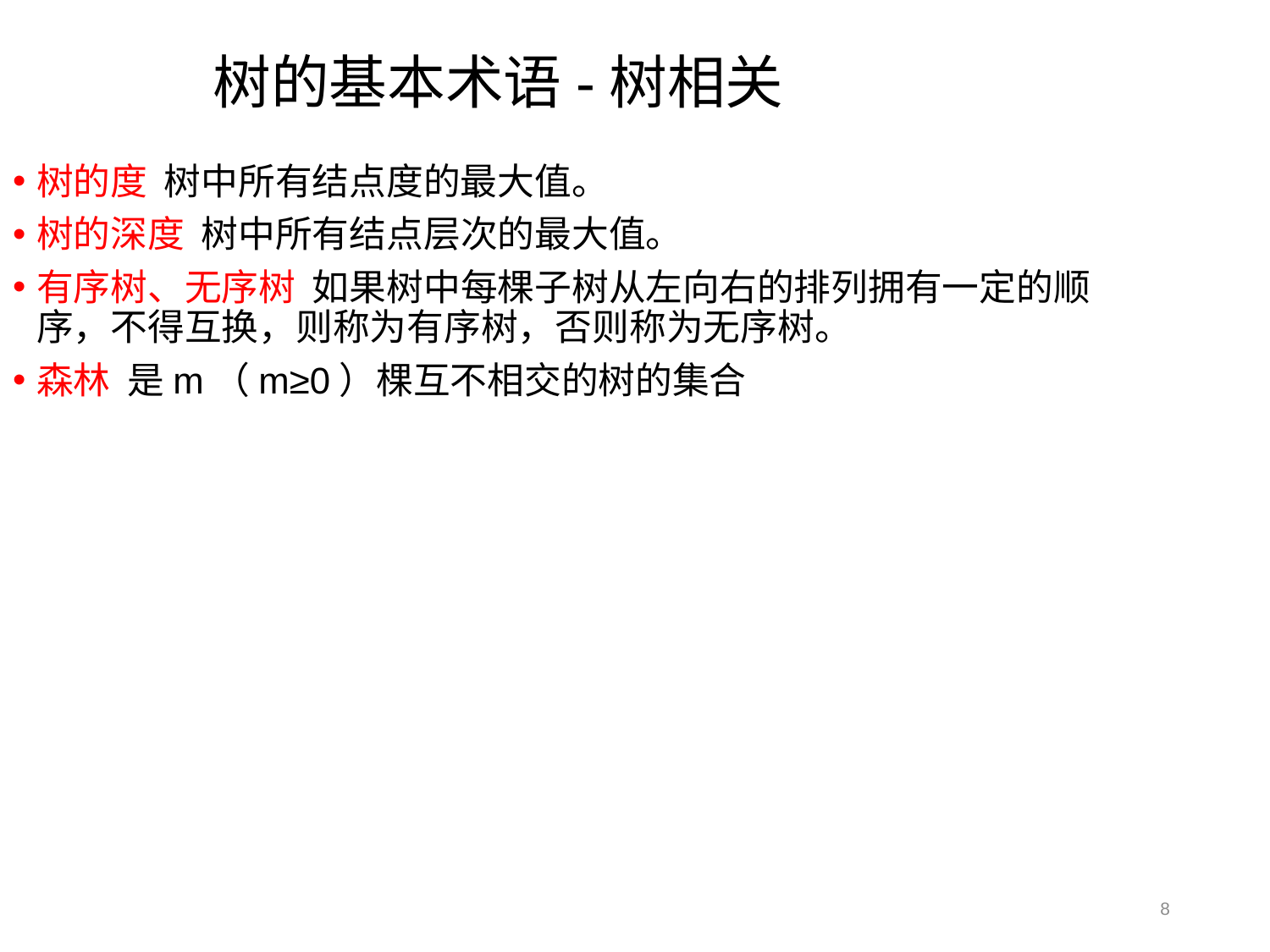

树的基本术语-树相关
树的度  树中所有结点度的最大值。
树的深度  树中所有结点层次的最大值。
有序树、无序树  如果树中每棵子树从左向右的排列拥有一定的顺序，不得互换，则称为有序树，否则称为无序树。
森林  是m（m≥0）棵互不相交的树的集合

8